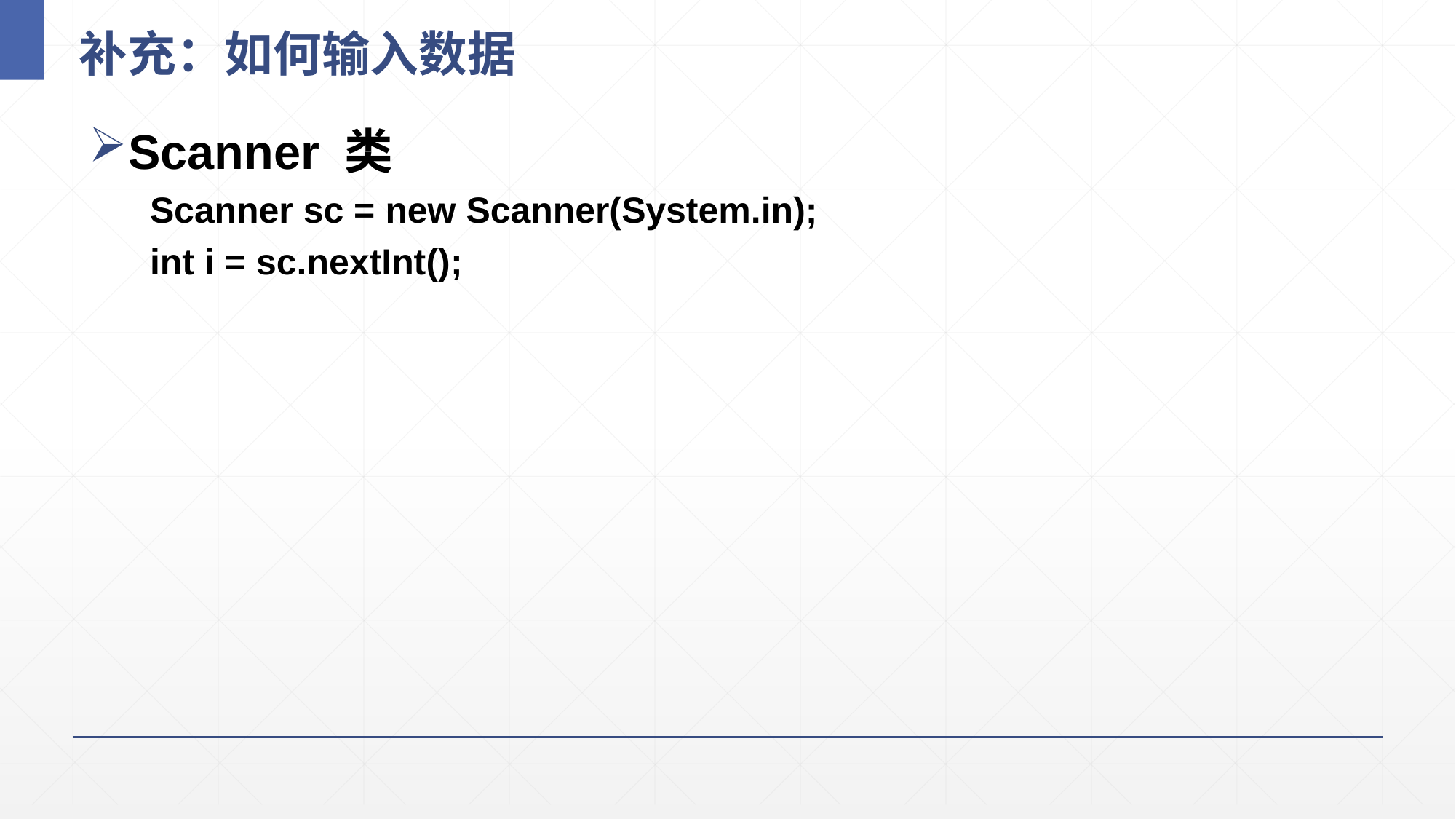

# 补充：如何输入数据
Scanner 类
Scanner sc = new Scanner(System.in);
int i = sc.nextInt();